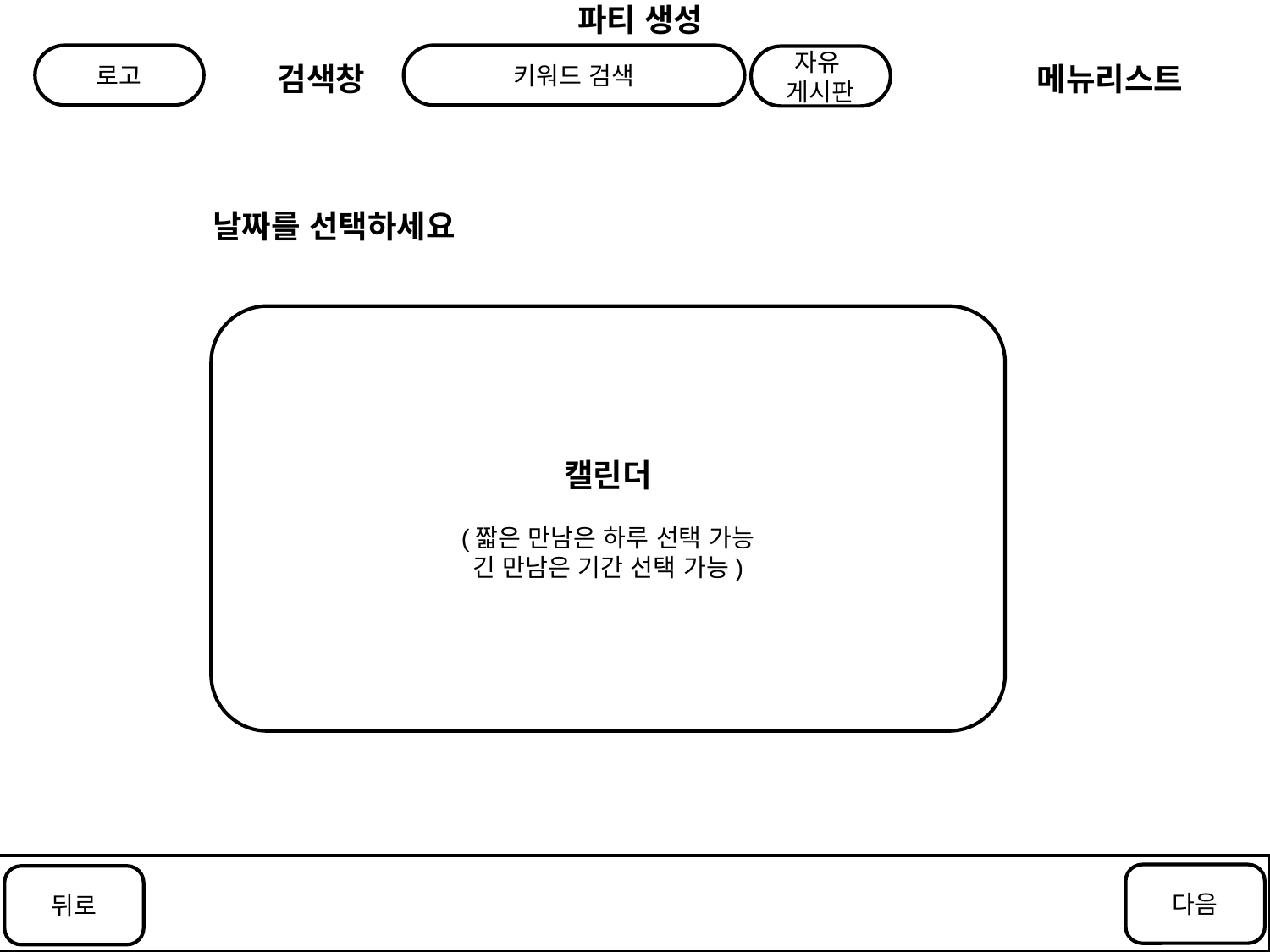

파티 생성
로고
키워드 검색
자유
게시판
검색창
메뉴리스트
날짜를 선택하세요
캘린더

(짧은 만남은 하루 선택 가능
긴 만남은 기간 선택 가능)

다음
뒤로